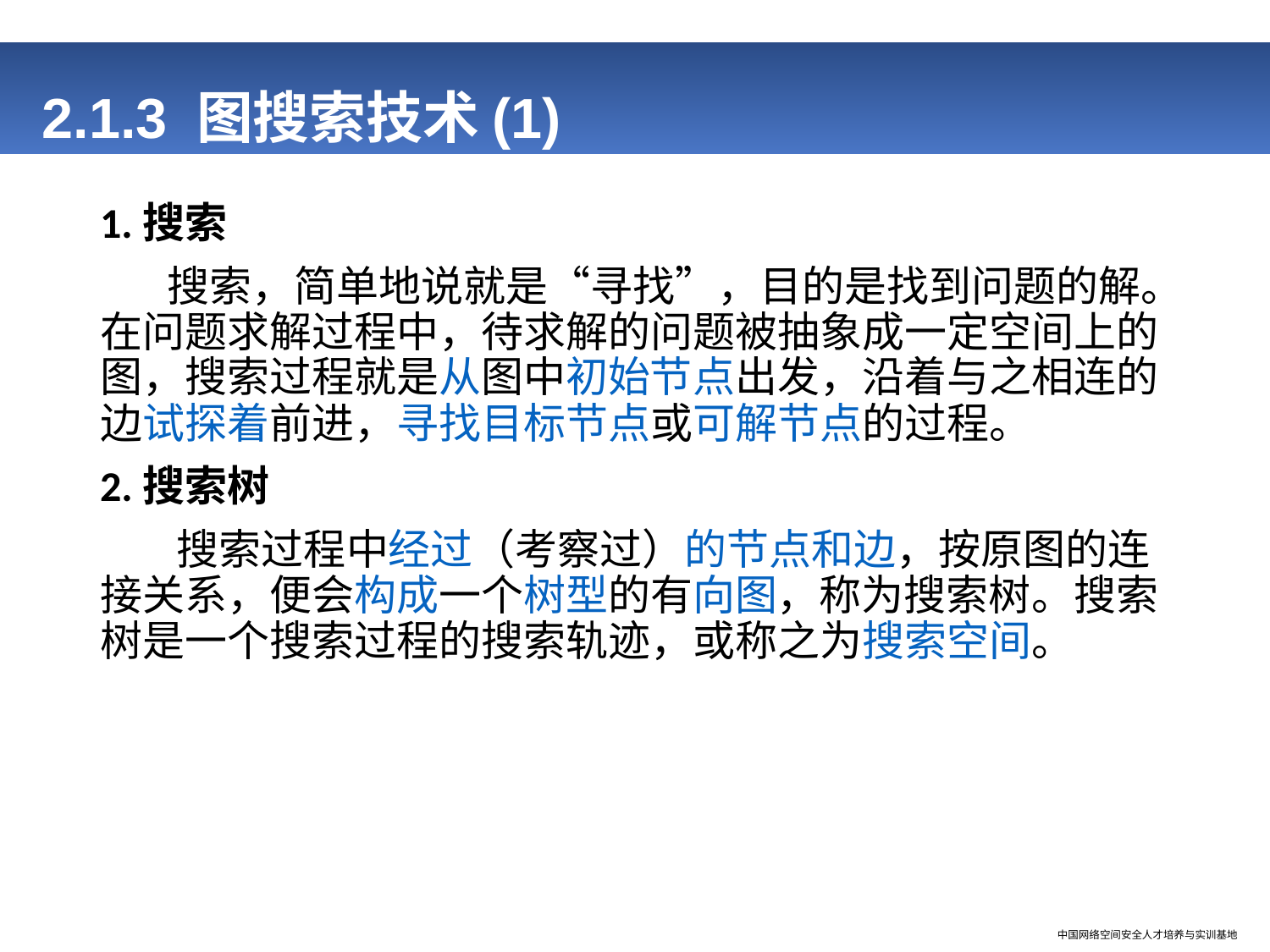

# 2.1.3 图搜索技术(1)
1.搜索
      搜索，简单地说就是“寻找”，目的是找到问题的解。在问题求解过程中，待求解的问题被抽象成一定空间上的图，搜索过程就是从图中初始节点出发，沿着与之相连的边试探着前进，寻找目标节点或可解节点的过程。
2.搜索树
       搜索过程中经过（考察过）的节点和边，按原图的连接关系，便会构成一个树型的有向图，称为搜索树。搜索树是一个搜索过程的搜索轨迹，或称之为搜索空间。